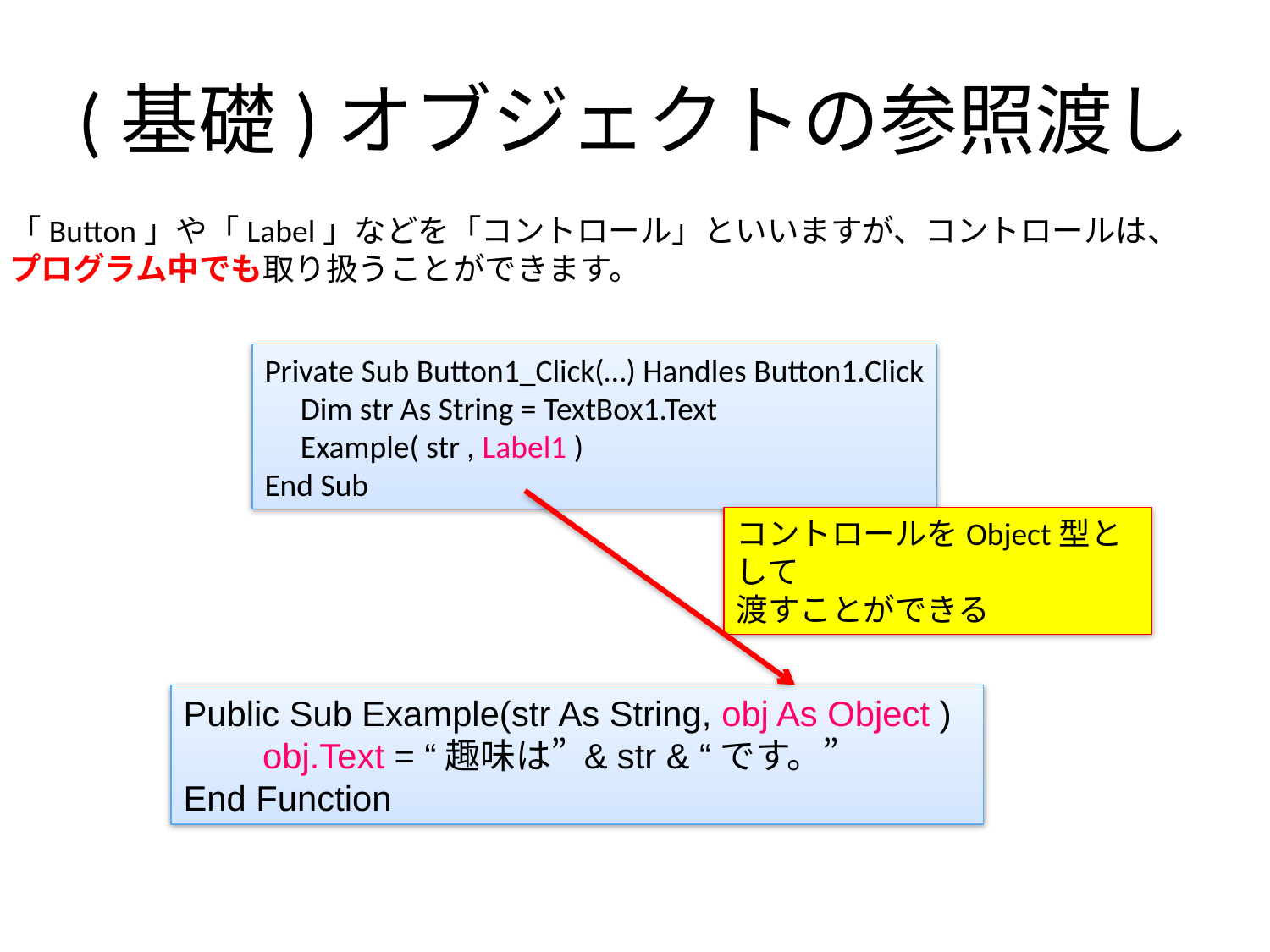

# (基礎)オブジェクトの参照渡し
「Button」や「Label」などを「コントロール」といいますが、コントロールは、
プログラム中でも取り扱うことができます。
Private Sub Button1_Click(…) Handles Button1.Click
     Dim str As String = TextBox1.Text
     Example( str , Label1 )
End Sub
コントロールをObject型として
渡すことができる
Public Sub Example(str As String, obj As Object )
　　obj.Text = “趣味は” & str & “です。”
End Function